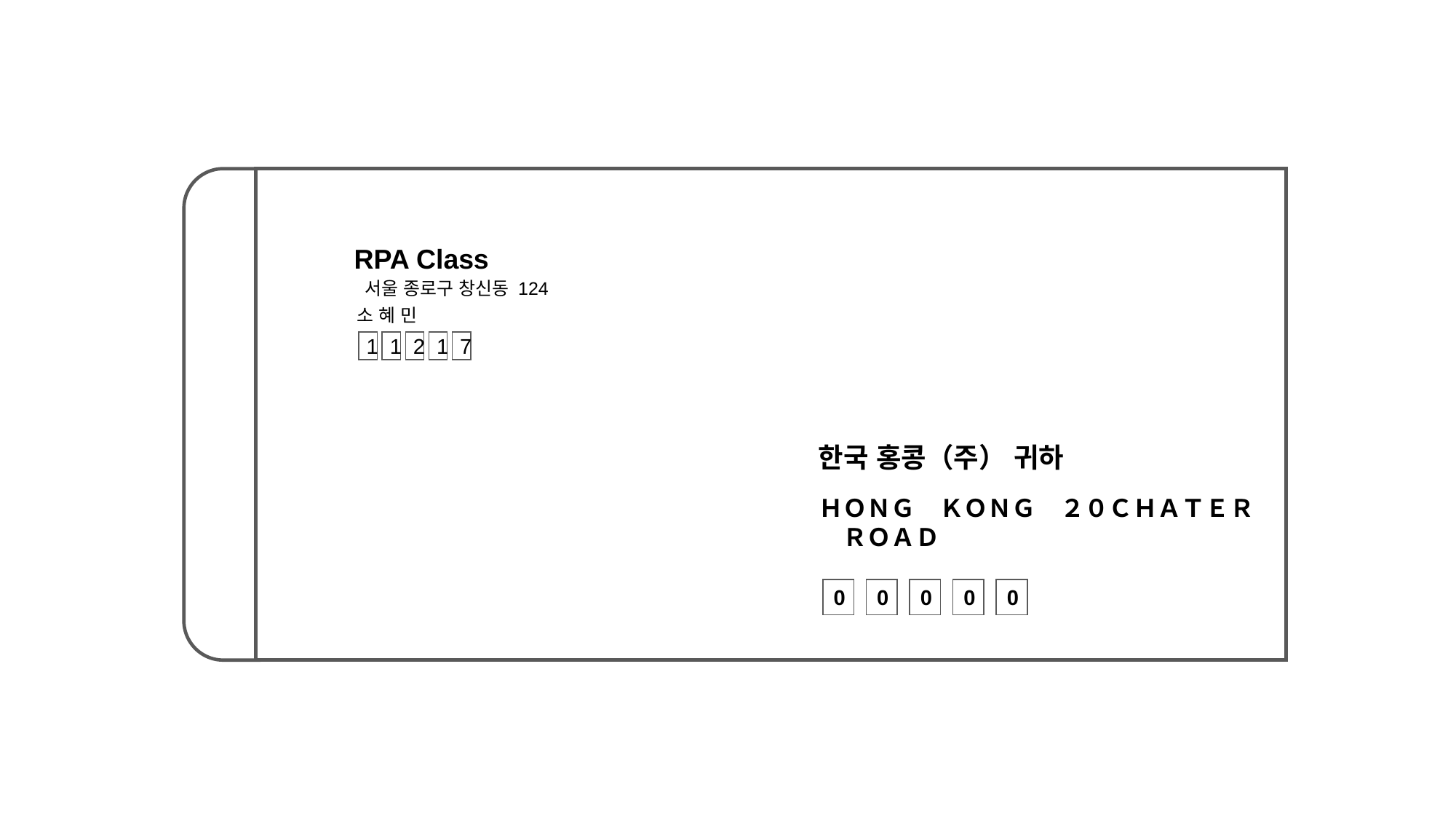

RPA Class
서울 종로구 창신동 124
소 혜 민
1
1
2
1
7
한국 홍콩（주） 귀하
ＨＯＮＧ　ＫＯＮＧ　２０ＣＨＡＴＥＲ　ＲＯＡＤ
0
0
0
0
0